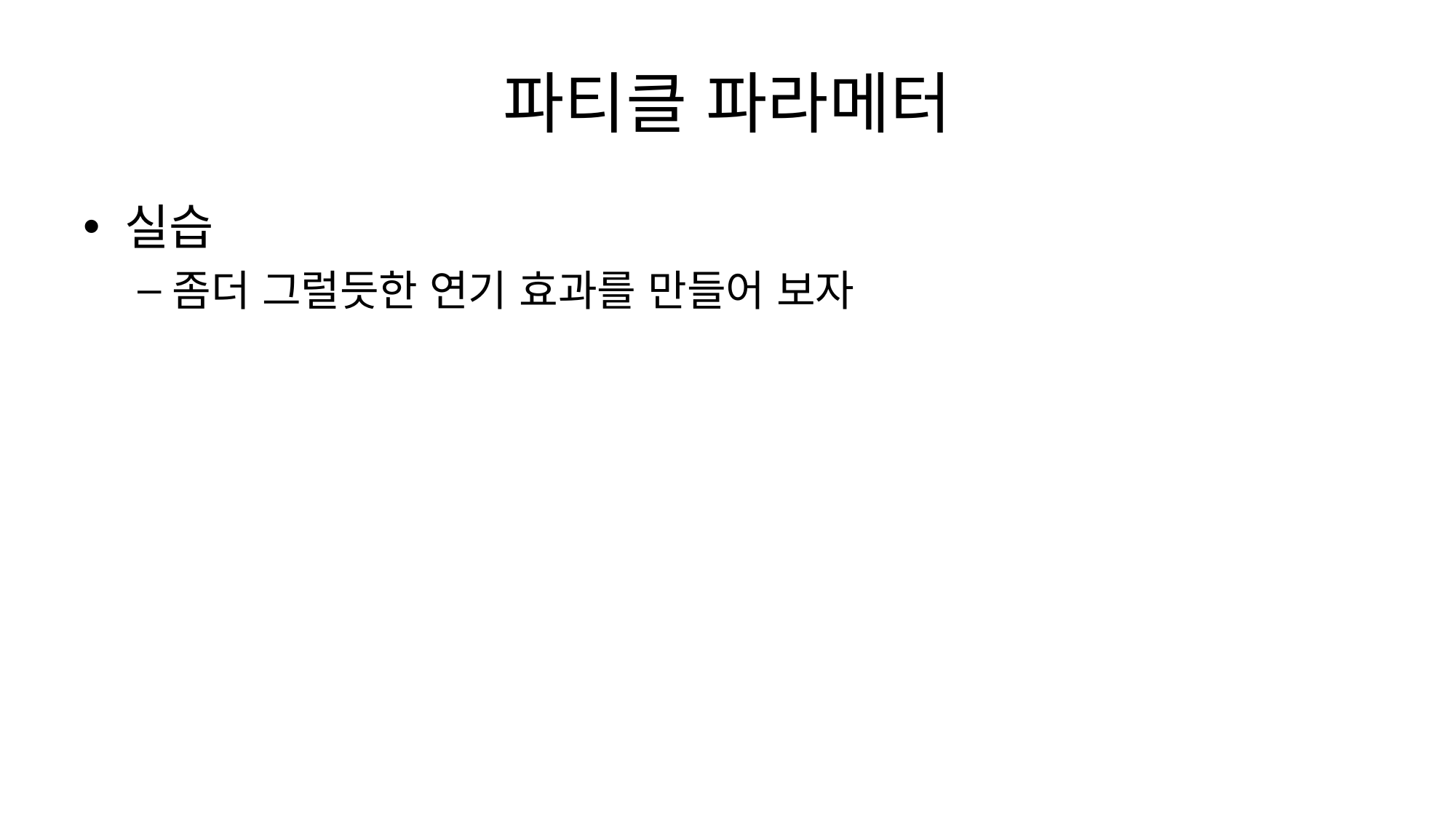

# 파티클 파라메터
실습
좀더 그럴듯한 연기 효과를 만들어 보자